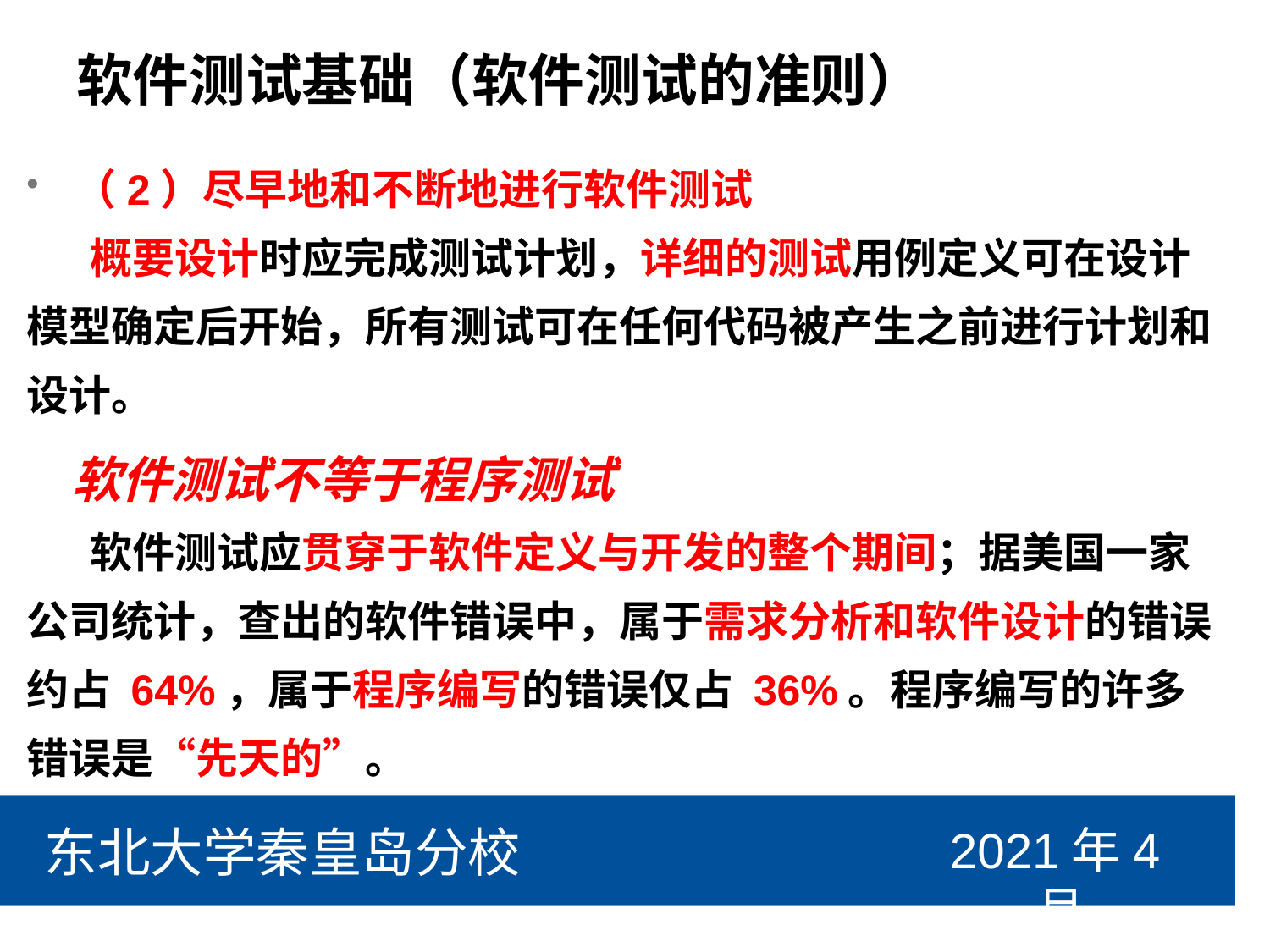

# 软件测试基础（软件测试的准则）
（2）尽早地和不断地进行软件测试
概要设计时应完成测试计划，详细的测试用例定义可在设计模型确定后开始，所有测试可在任何代码被产生之前进行计划和设计。
   软件测试不等于程序测试
软件测试应贯穿于软件定义与开发的整个期间；据美国一家公司统计，查出的软件错误中，属于需求分析和软件设计的错误约占 64%，属于程序编写的错误仅占 36%。程序编写的许多错误是“先天的”。